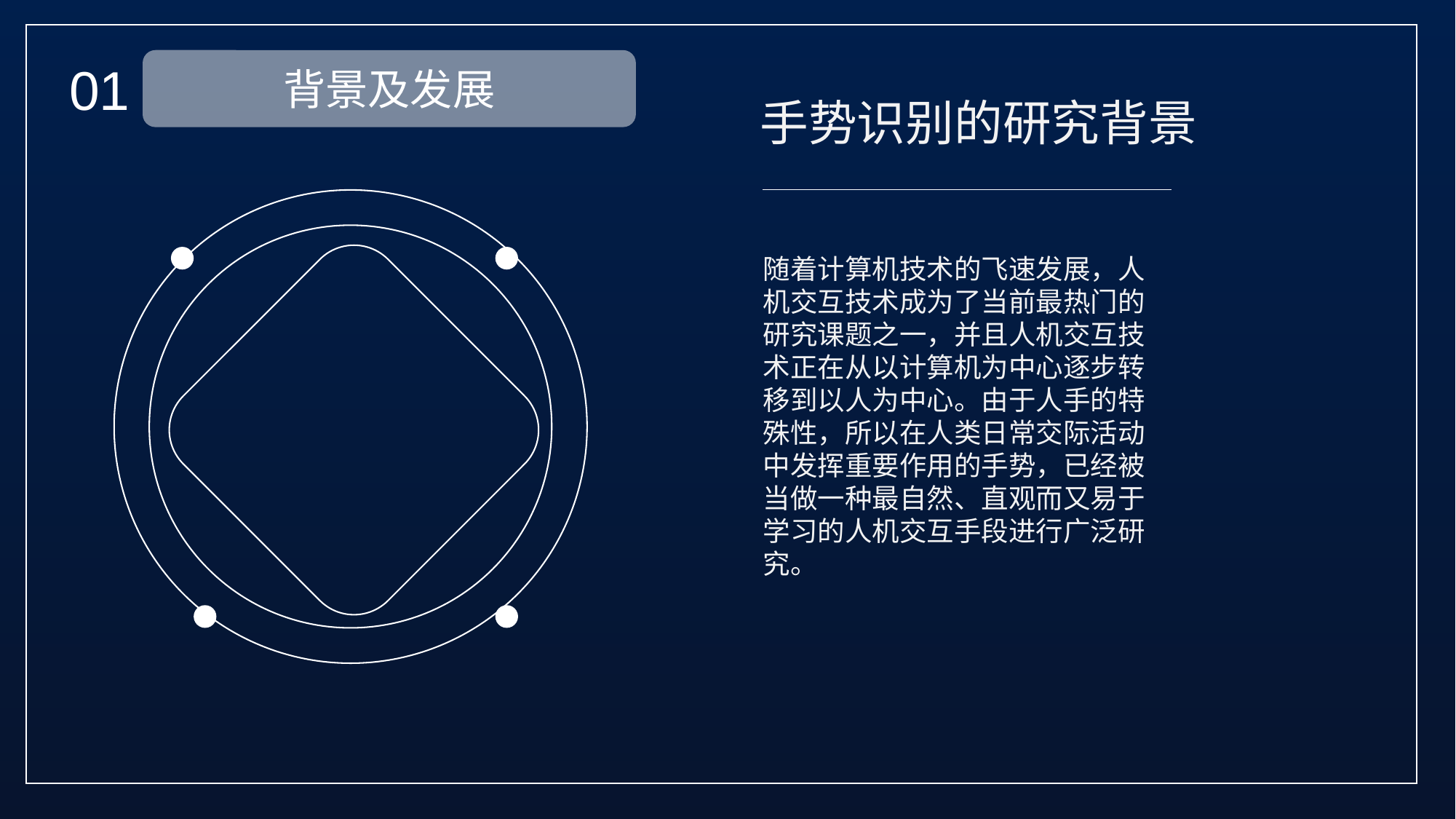

01
背景及发展
手势识别的研究背景

随着计算机技术的飞速发展，人机交互技术成为了当前最热门的
研究课题之一，并且人机交互技术正在从以计算机为中心逐步转移到以人为中心。由于人手的特殊性，所以在人类日常交际活动中发挥重要作用的手势，已经被当做一种最自然、直观而又易于学习的人机交互手段进行广泛研究。